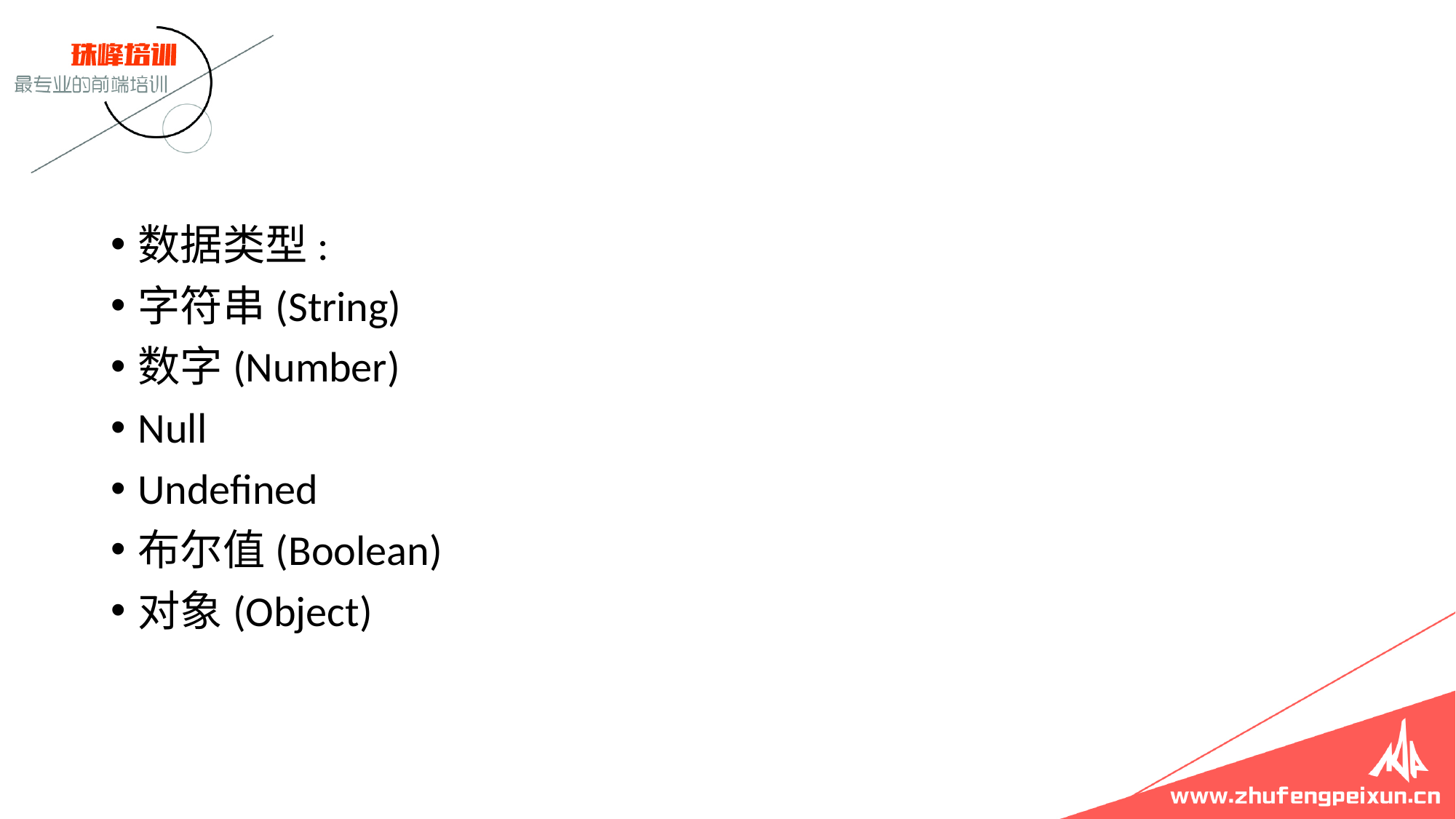

数据类型:
字符串(String)
数字(Number)
Null
Undefined
布尔值(Boolean)
对象(Object)